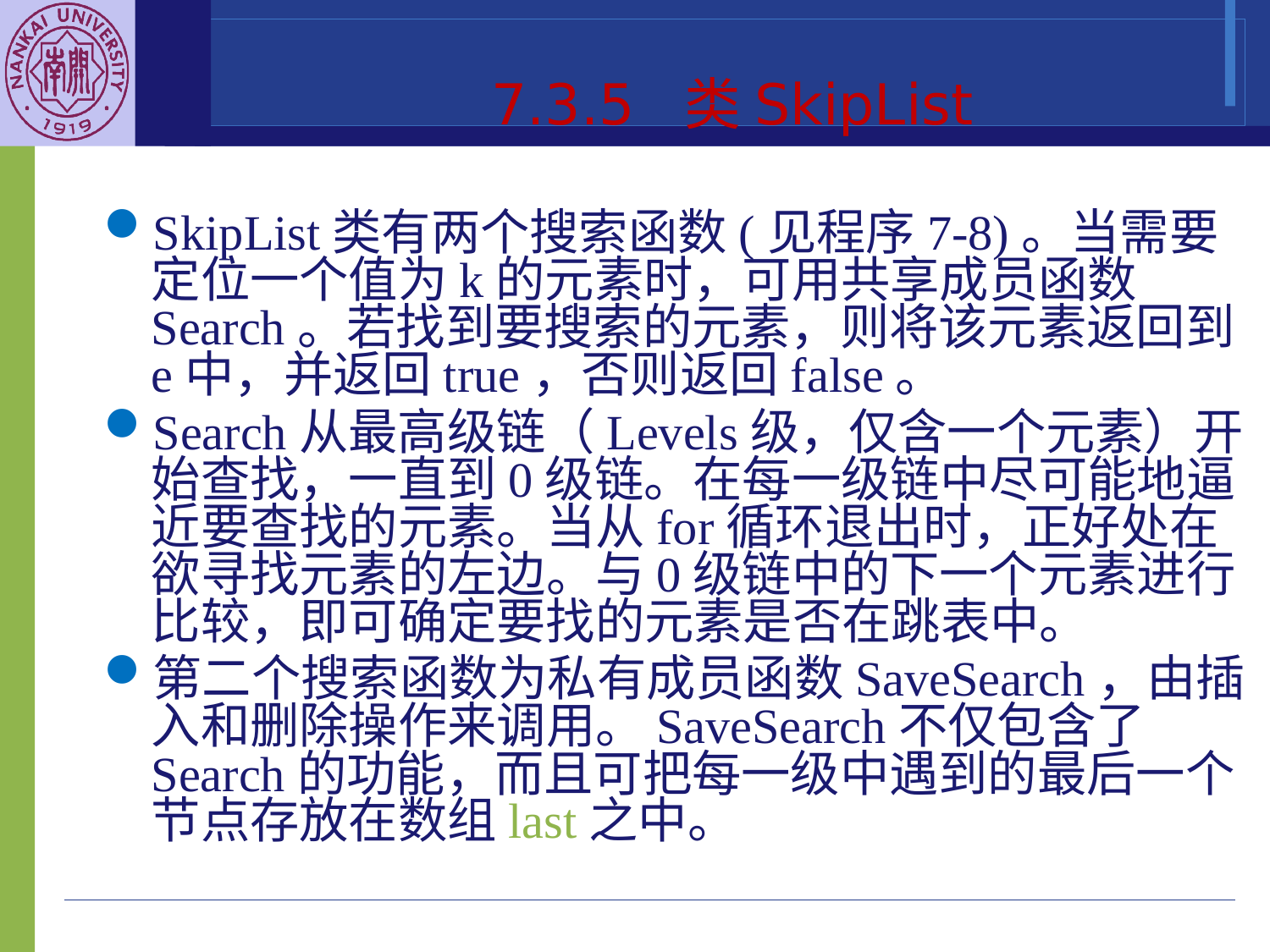

7.3.5  类SkipList
SkipList类有两个搜索函数(见程序7-8)。当需要定位一个值为k的元素时，可用共享成员函数Search。若找到要搜索的元素，则将该元素返回到e中，并返回true，否则返回false。
Search从最高级链（Levels级，仅含一个元素）开始查找，一直到0级链。在每一级链中尽可能地逼近要查找的元素。当从for循环退出时，正好处在欲寻找元素的左边。与0级链中的下一个元素进行比较，即可确定要找的元素是否在跳表中。
第二个搜索函数为私有成员函数SaveSearch，由插入和删除操作来调用。SaveSearch不仅包含了Search的功能，而且可把每一级中遇到的最后一个节点存放在数组last之中。
41